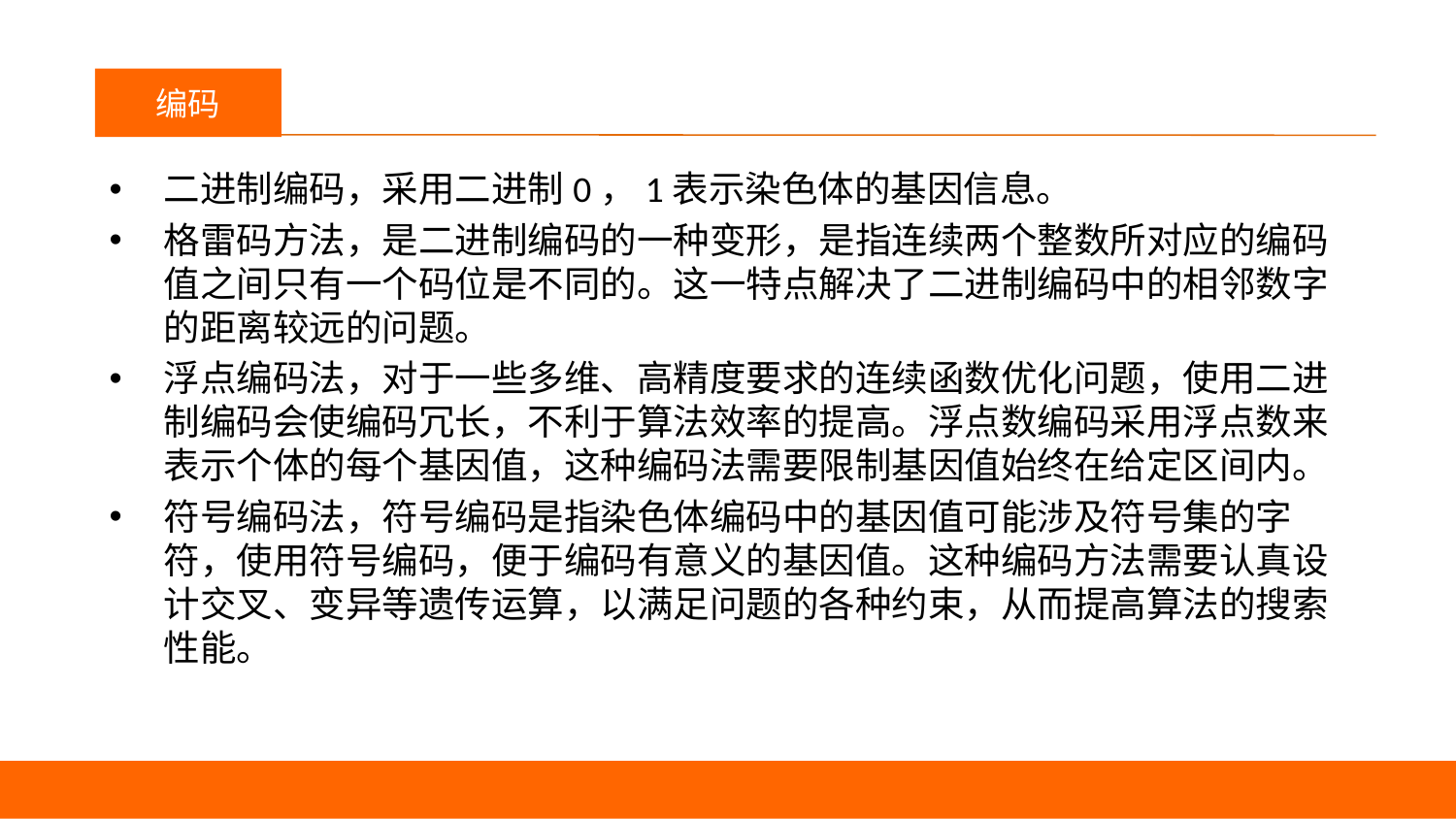

议程
编码

二进制编码，采用二进制0，1表示染色体的基因信息。
格雷码方法，是二进制编码的一种变形，是指连续两个整数所对应的编码值之间只有一个码位是不同的。这一特点解决了二进制编码中的相邻数字的距离较远的问题。
浮点编码法，对于一些多维、高精度要求的连续函数优化问题，使用二进制编码会使编码冗长，不利于算法效率的提高。浮点数编码采用浮点数来表示个体的每个基因值，这种编码法需要限制基因值始终在给定区间内。
符号编码法，符号编码是指染色体编码中的基因值可能涉及符号集的字符，使用符号编码，便于编码有意义的基因值。这种编码方法需要认真设计交叉、变异等遗传运算，以满足问题的各种约束，从而提高算法的搜索性能。